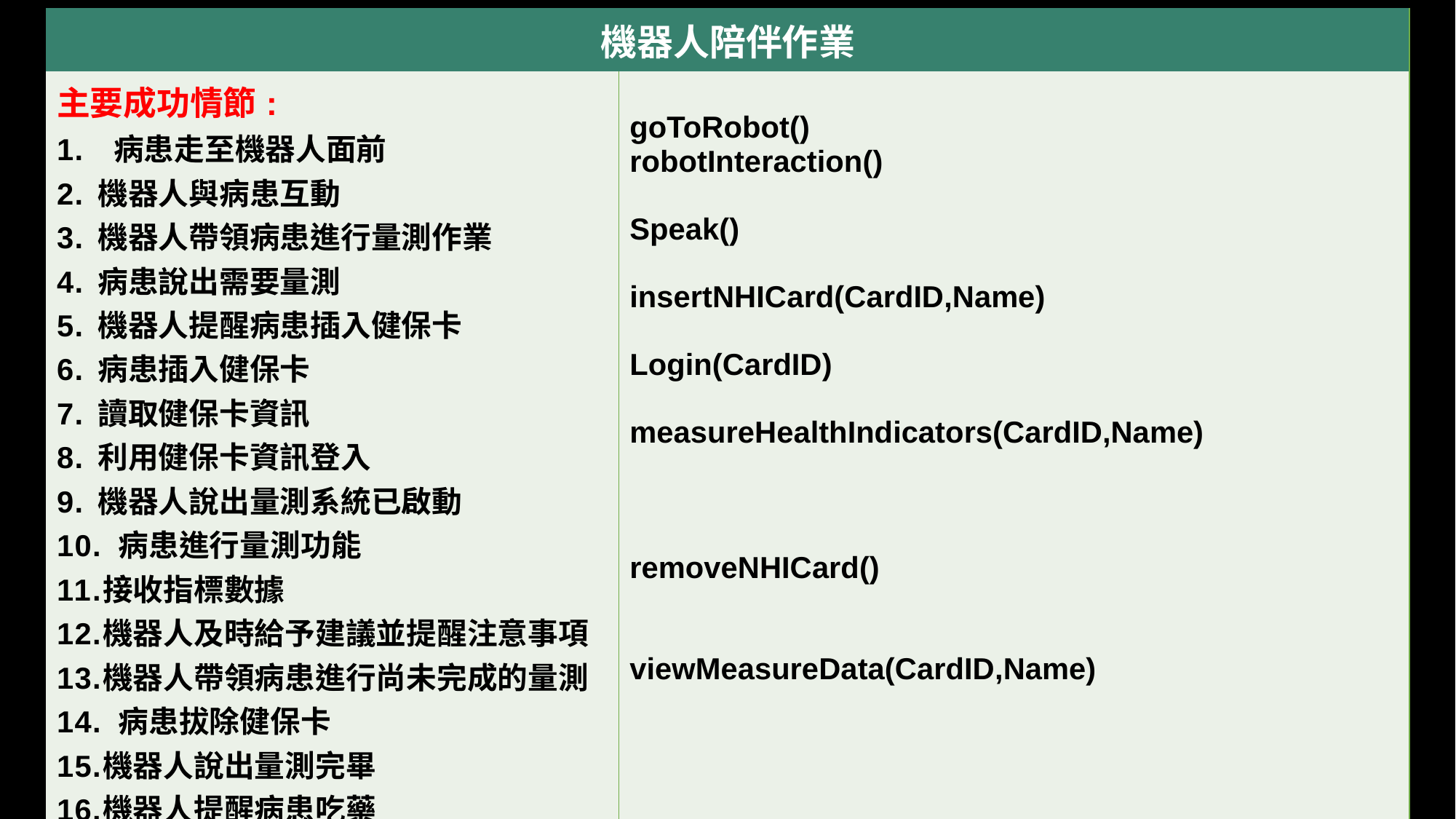

| 機器人陪伴作業 | 病患 |
| --- | --- |
| 主要成功情節: 病患走至機器人面前 機器人與病患互動 機器人帶領病患進行量測作業 病患說出需要量測 機器人提醒病患插入健保卡 病患插入健保卡 讀取健保卡資訊 利用健保卡資訊登入 機器人說出量測系統已啟動 病患進行量測功能 接收指標數據 機器人及時給予建議並提醒注意事項 機器人帶領病患進行尚未完成的量測 病患拔除健保卡 機器人說出量測完畢 機器人提醒病患吃藥 確認今日量測完整性 在網頁顯示今日量測結果 顯示今日量測結果的注意事項 | goToRobot() robotInteraction() Speak() insertNHICard(CardID,Name) Login(CardID) measureHealthIndicators(CardID,Name) removeNHICard() viewMeasureData(CardID,Name) |